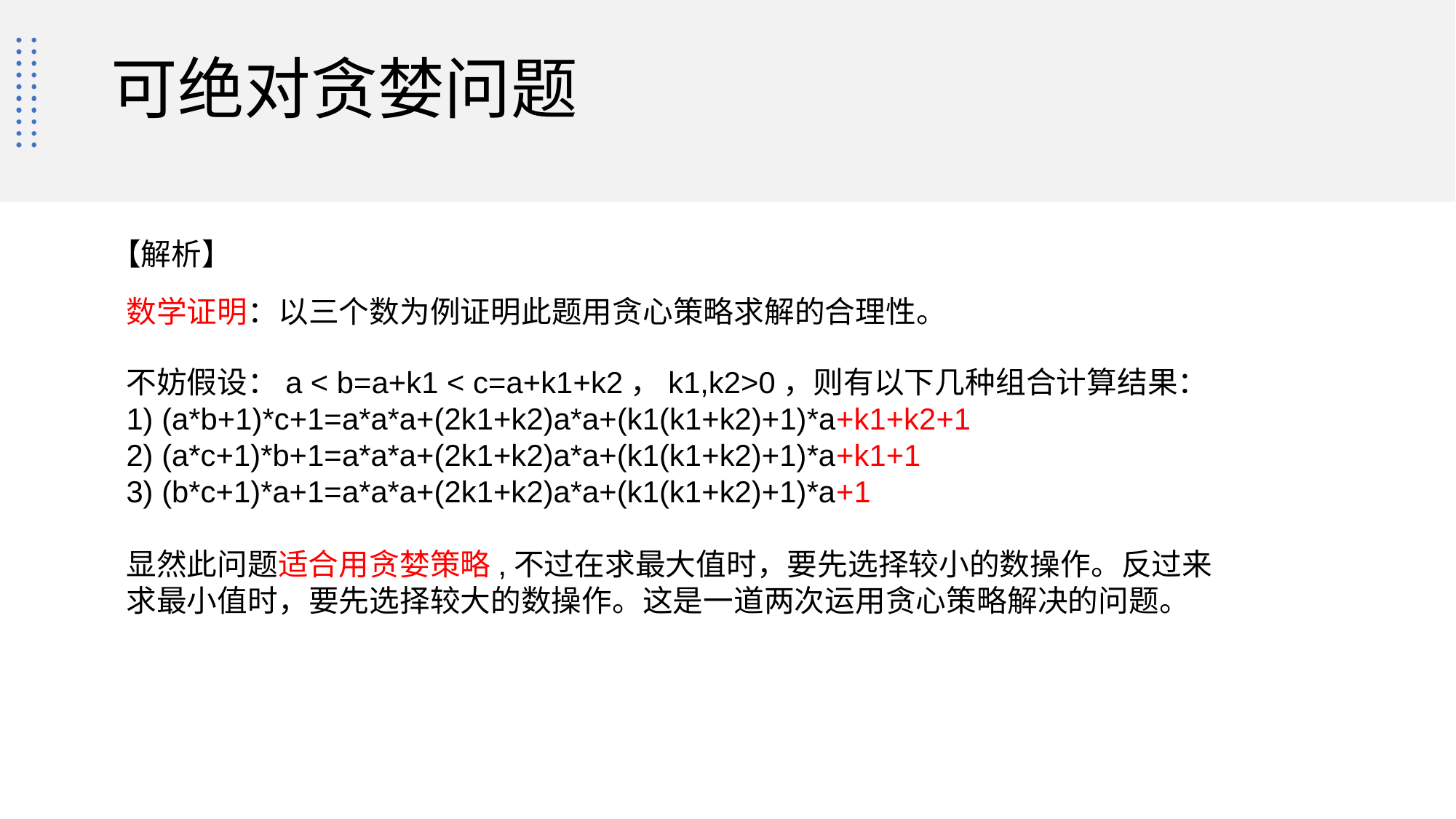

# 可绝对贪婪问题
【解析】
数学证明：以三个数为例证明此题用贪心策略求解的合理性。
不妨假设：a < b=a+k1 < c=a+k1+k2，k1,k2>0，则有以下几种组合计算结果：
1) (a*b+1)*c+1=a*a*a+(2k1+k2)a*a+(k1(k1+k2)+1)*a+k1+k2+1
2) (a*c+1)*b+1=a*a*a+(2k1+k2)a*a+(k1(k1+k2)+1)*a+k1+1
3) (b*c+1)*a+1=a*a*a+(2k1+k2)a*a+(k1(k1+k2)+1)*a+1

显然此问题适合用贪婪策略,不过在求最大值时，要先选择较小的数操作。反过来求最小值时，要先选择较大的数操作。这是一道两次运用贪心策略解决的问题。